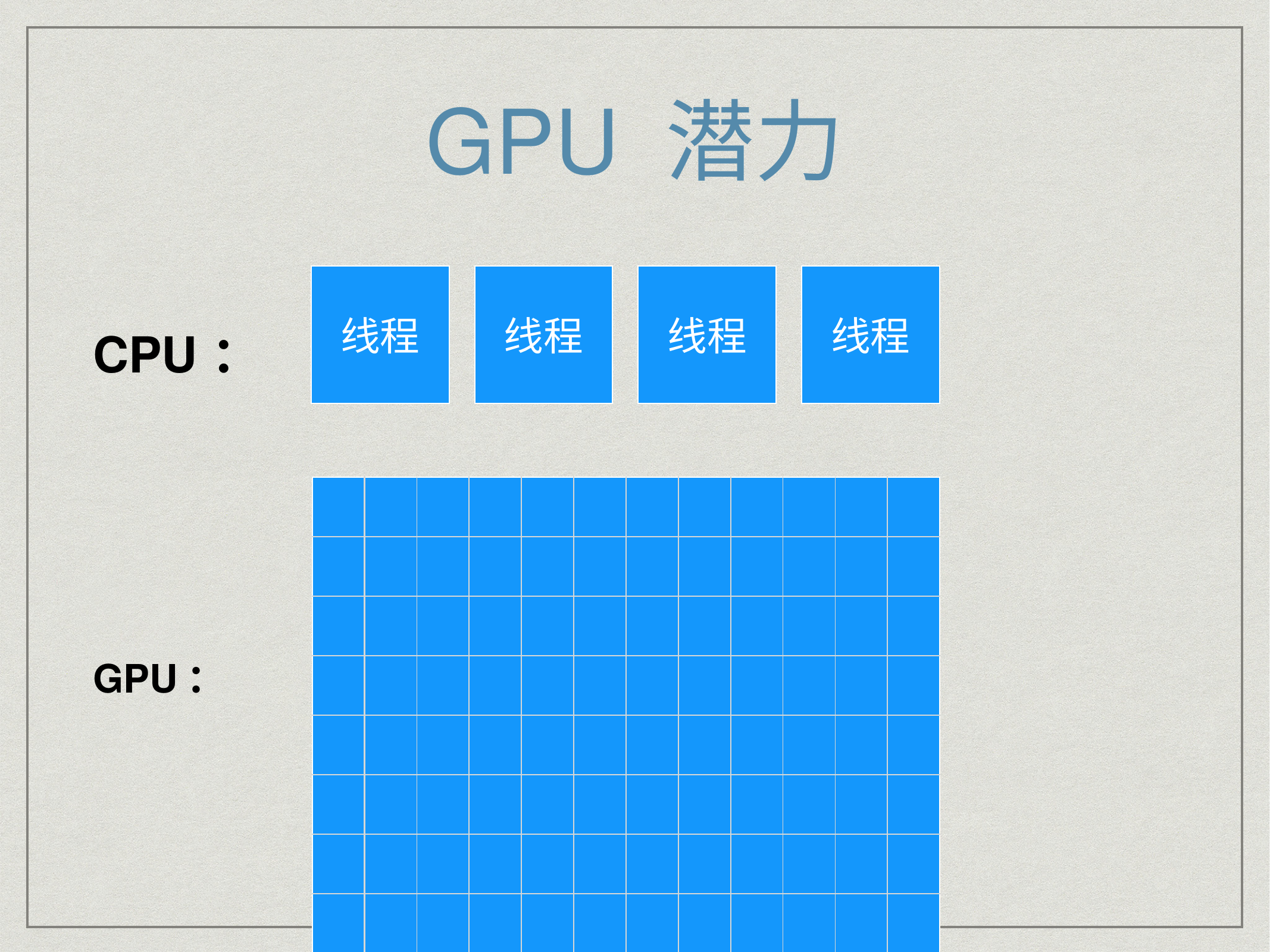

# GPU 潜力
线程
线程
线程
线程
CPU：
|  |  |  |  |  |  |  |  |  |  |  |  |
| --- | --- | --- | --- | --- | --- | --- | --- | --- | --- | --- | --- |
|  |  |  |  |  |  |  |  |  |  |  |  |
|  |  |  |  |  |  |  |  |  |  |  |  |
|  |  |  |  |  |  |  |  |  |  |  |  |
|  |  |  |  |  |  |  |  |  |  |  |  |
|  |  |  |  |  |  |  |  |  |  |  |  |
|  |  |  |  |  |  |  |  |  |  |  |  |
|  |  |  |  |  |  |  |  |  |  |  |  |
GPU：